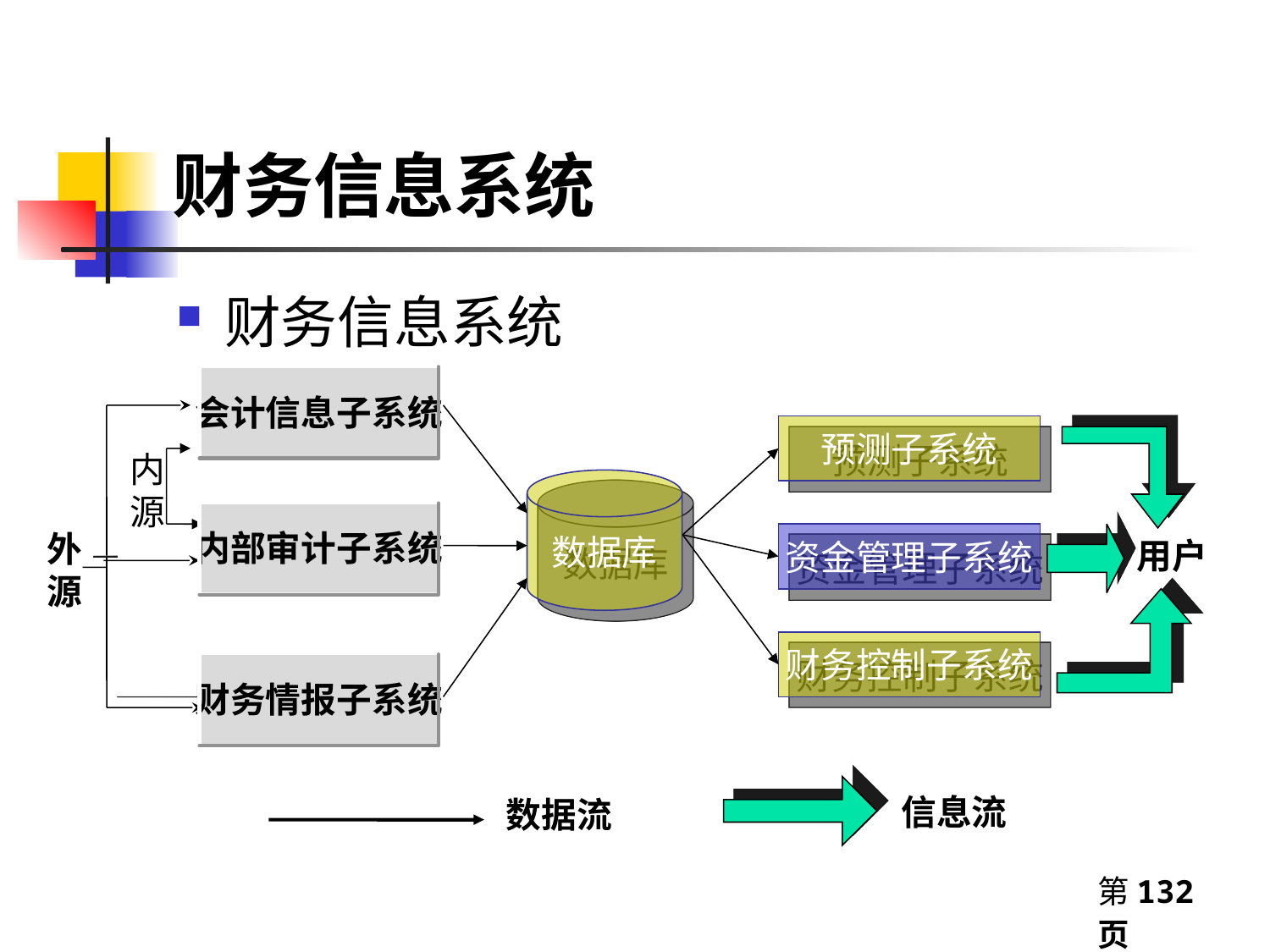

# 财务信息系统
财务信息系统
会计信息子系统

预测子系统

内
源

数据库
内部审计子系统

外
源

资金管理子系统

用户

财务控制子系统
财务情报子系统

信息流
数据流